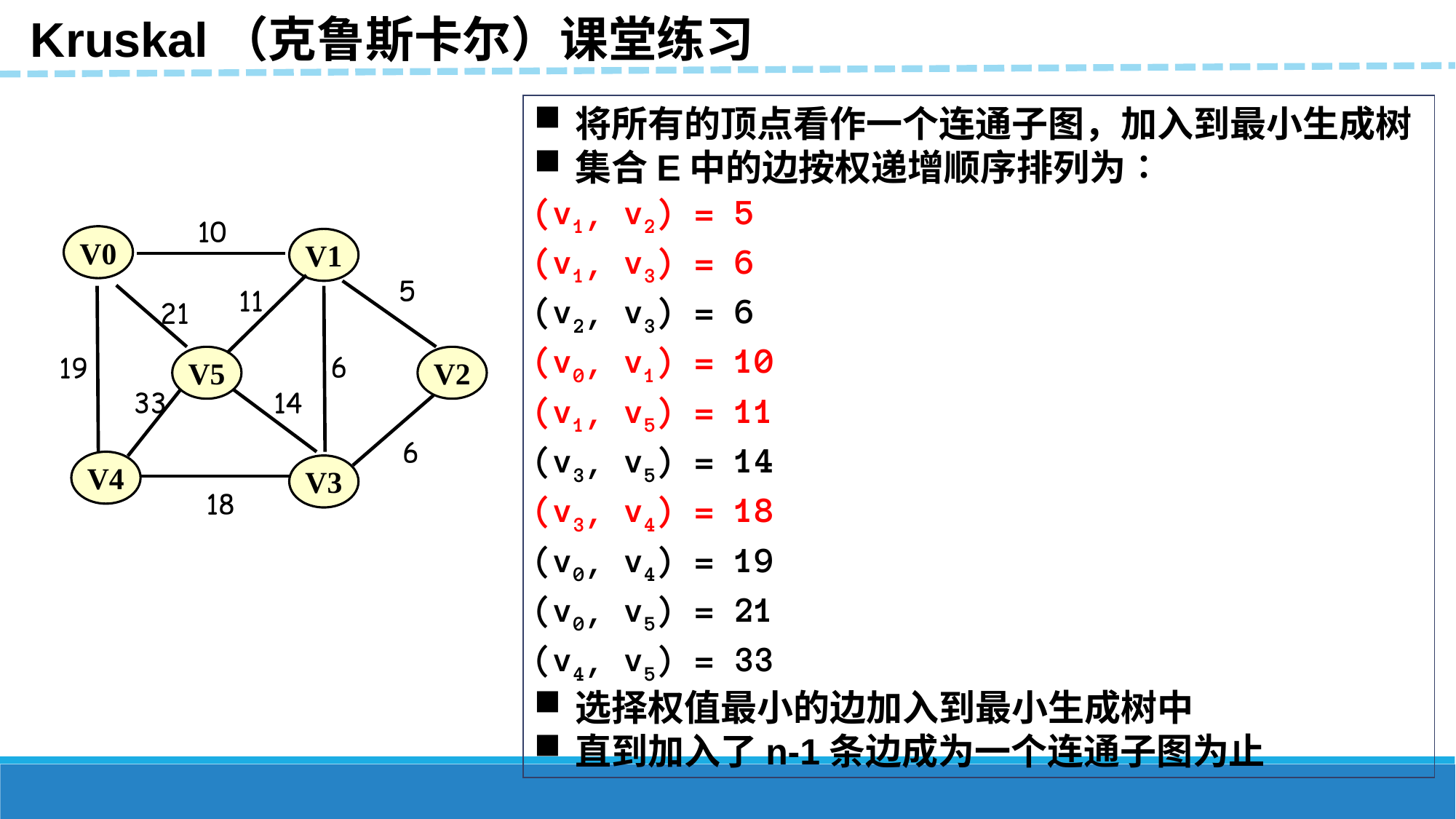

Kruskal（克鲁斯卡尔）课堂练习
将所有的顶点看作一个连通子图，加入到最小生成树
集合E中的边按权递增顺序排列为∶
(v1, v2) = 5
(v1, v3) = 6
(v2, v3) = 6
(v0, v1) = 10
(v1, v5) = 11
(v3, v5) = 14
(v3, v4) = 18
(v0, v4) = 19
(v0, v5) = 21
(v4, v5) = 33
选择权值最小的边加入到最小生成树中
直到加入了n-1条边成为一个连通子图为止
10
V0
V1

5

11

21
6
19
V5
V2
14
33

6
V4
V3

18